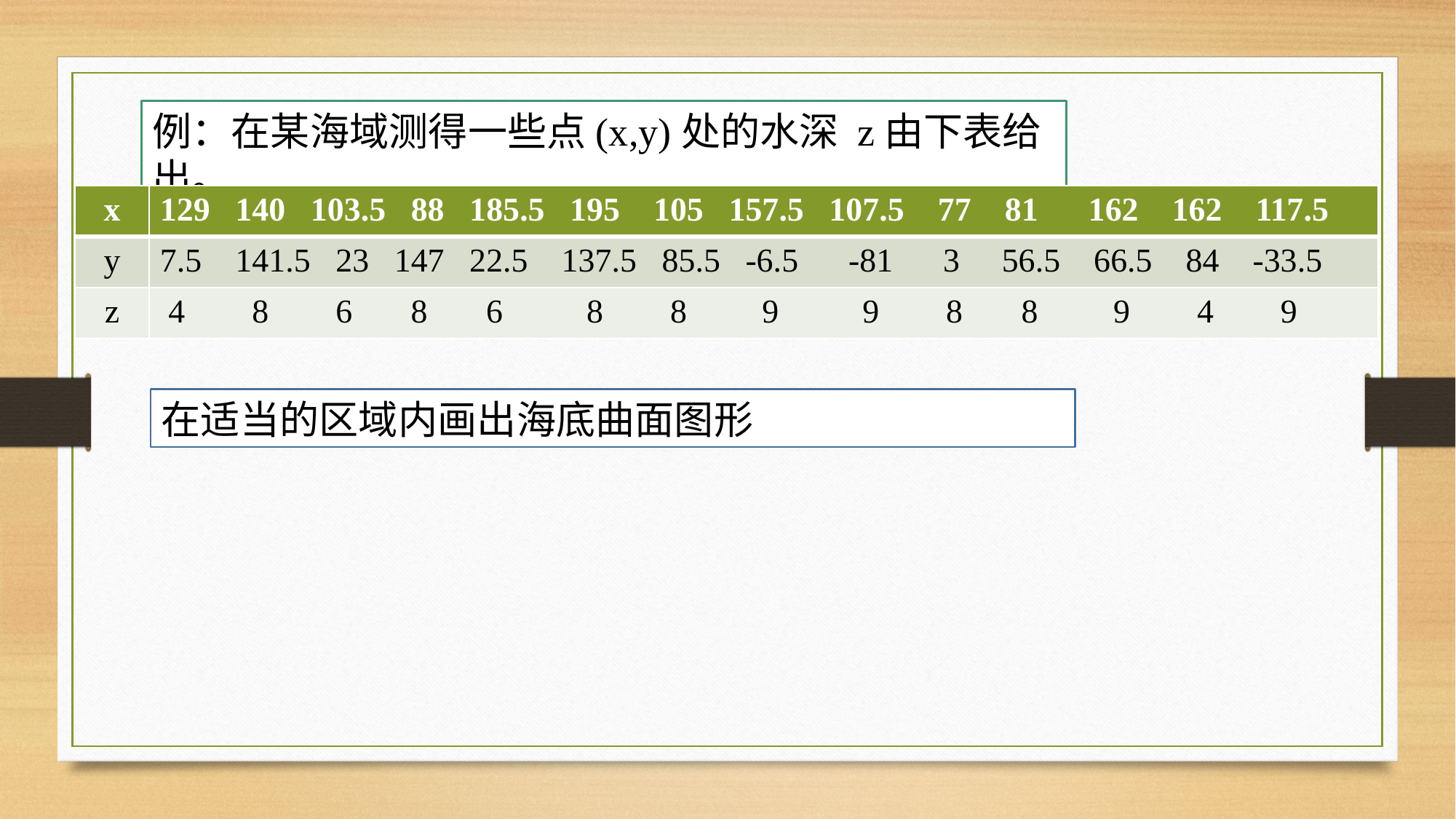

例：在某海域测得一些点(x,y)处的水深 z由下表给出。
| x | 129 140 103.5 88 185.5 195 105 157.5 107.5 77 81 162 162 117.5 |
| --- | --- |
| y | 7.5 141.5 23 147 22.5 137.5 85.5 -6.5 -81 3 56.5 66.5 84 -33.5 |
| z | 4 8 6 8 6 8 8 9 9 8 8 9 4 9 |
在适当的区域内画出海底曲面图形